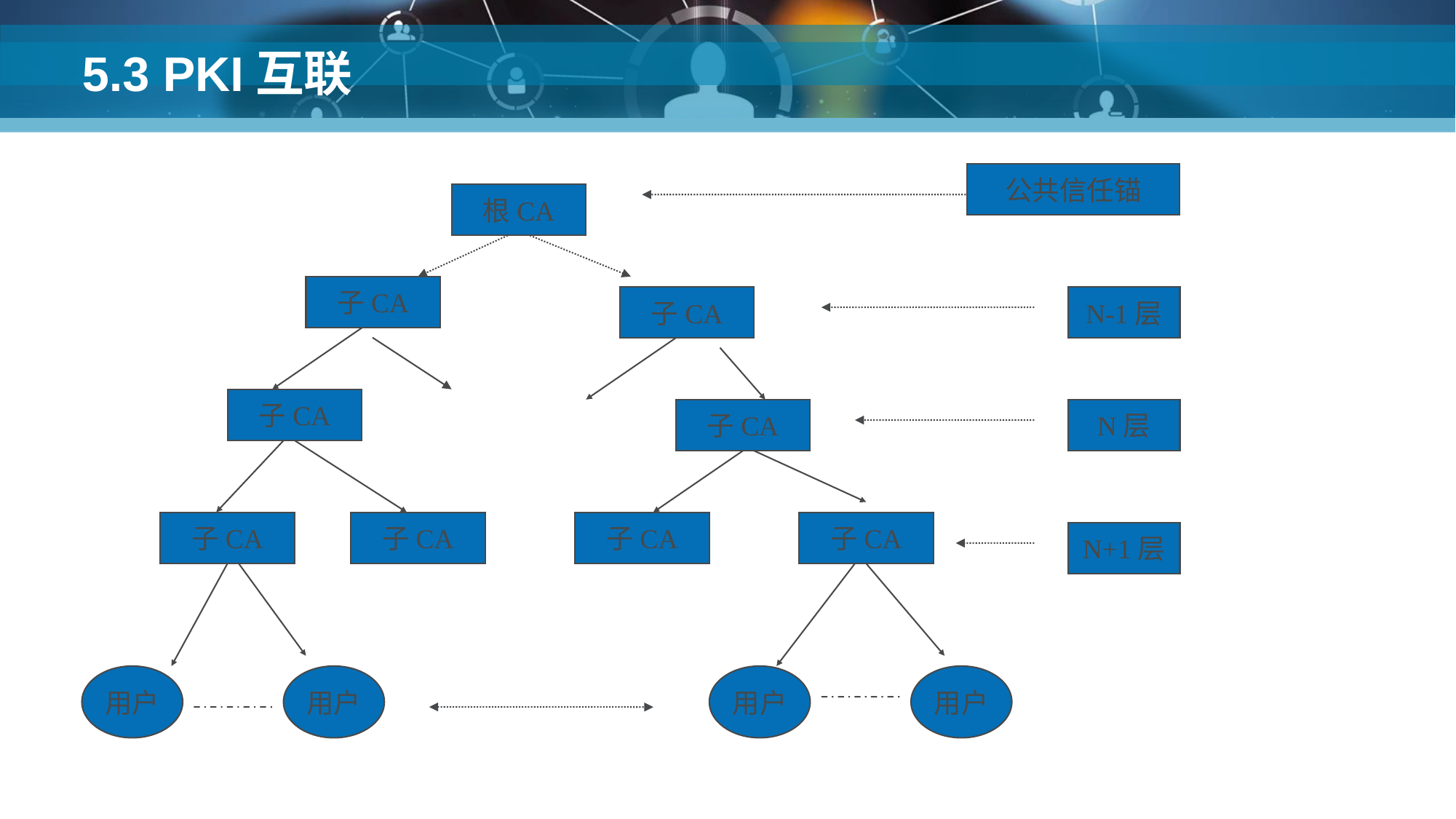

# 5.3 PKI互联

公共信任锚
根CA

子CA
子CA
N-1层

子CA
子CA
N层

子CA
子CA
子CA
子CA
N+1层

用户
用户
用户
用户